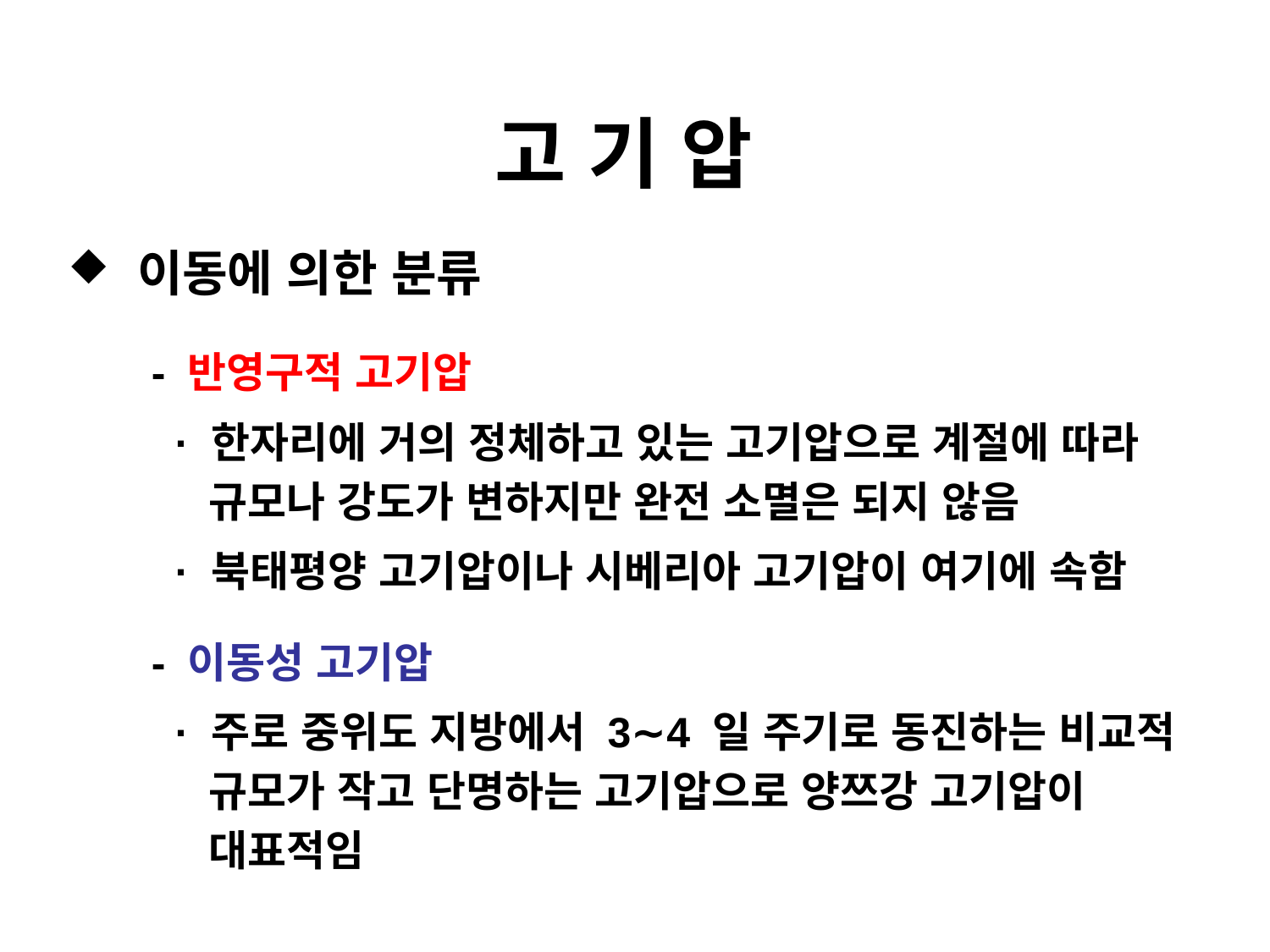

# 고 기 압
 이동에 의한 분류
     - 반영구적 고기압
       · 한자리에 거의 정체하고 있는 고기압으로 계절에 따라
         규모나 강도가 변하지만 완전 소멸은 되지 않음
       · 북태평양 고기압이나 시베리아 고기압이 여기에 속함
     - 이동성 고기압
       · 주로 중위도 지방에서 3∼4 일 주기로 동진하는 비교적
         규모가 작고 단명하는 고기압으로 양쯔강 고기압이
         대표적임